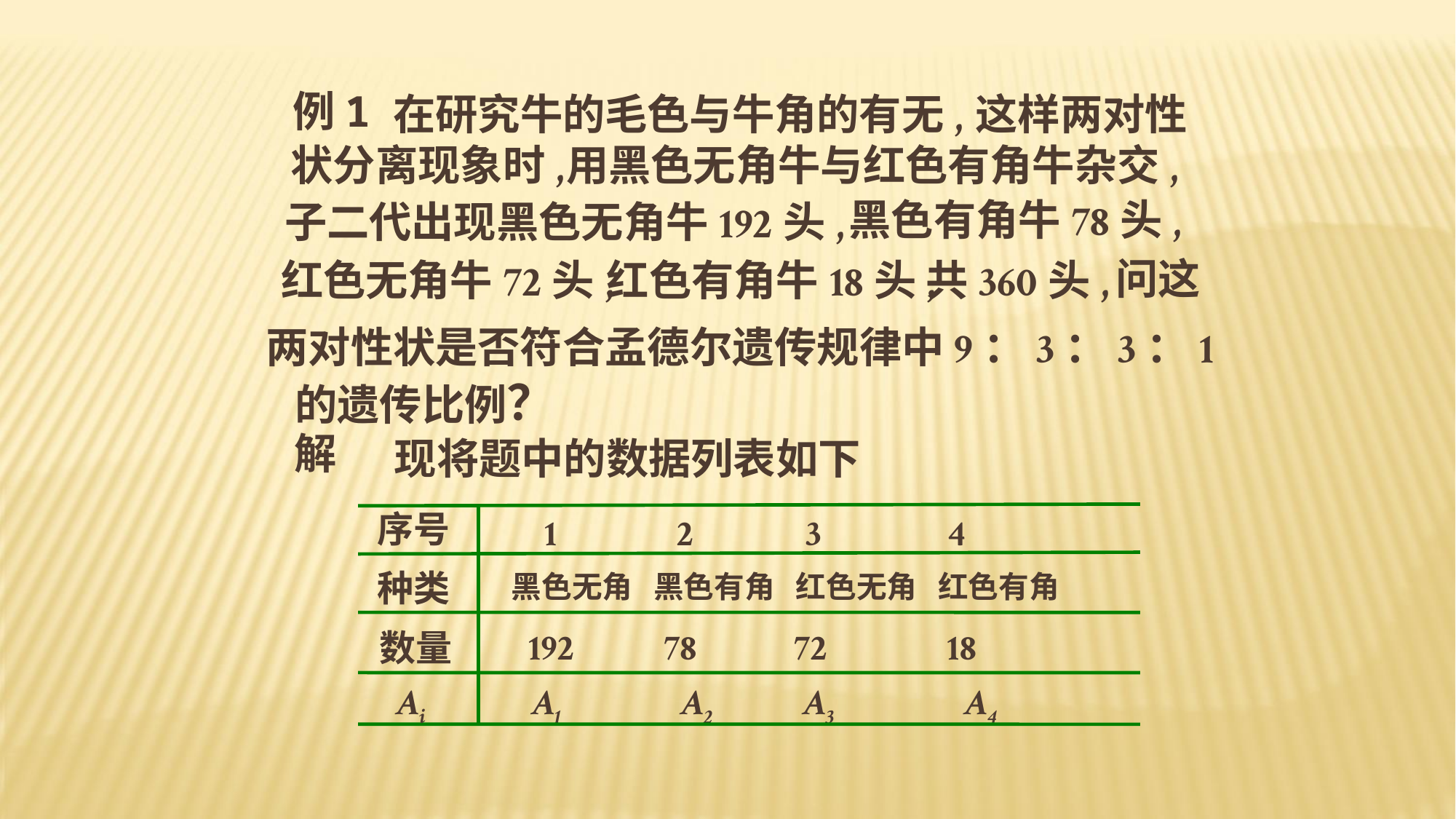

例1
在研究牛的毛色与牛角的有无,
这样两对性
状分离现象时,
用黑色无角牛与红色有角牛杂交,
黑色有角牛78头,
子二代出现黑色无角牛192头,
问这
红色无角牛72头,
红色有角牛18头,
共360头,
两对性状是否符合孟德尔遗传规律中9：3：3：1
的遗传比例？
解
现将题中的数据列表如下
序号

     1                2               3                 4

 黑色无角   黑色有角   红色无角   红色有角
种类

    192            78             72                18
数量

Ai

     A1               A2            A3                 A4